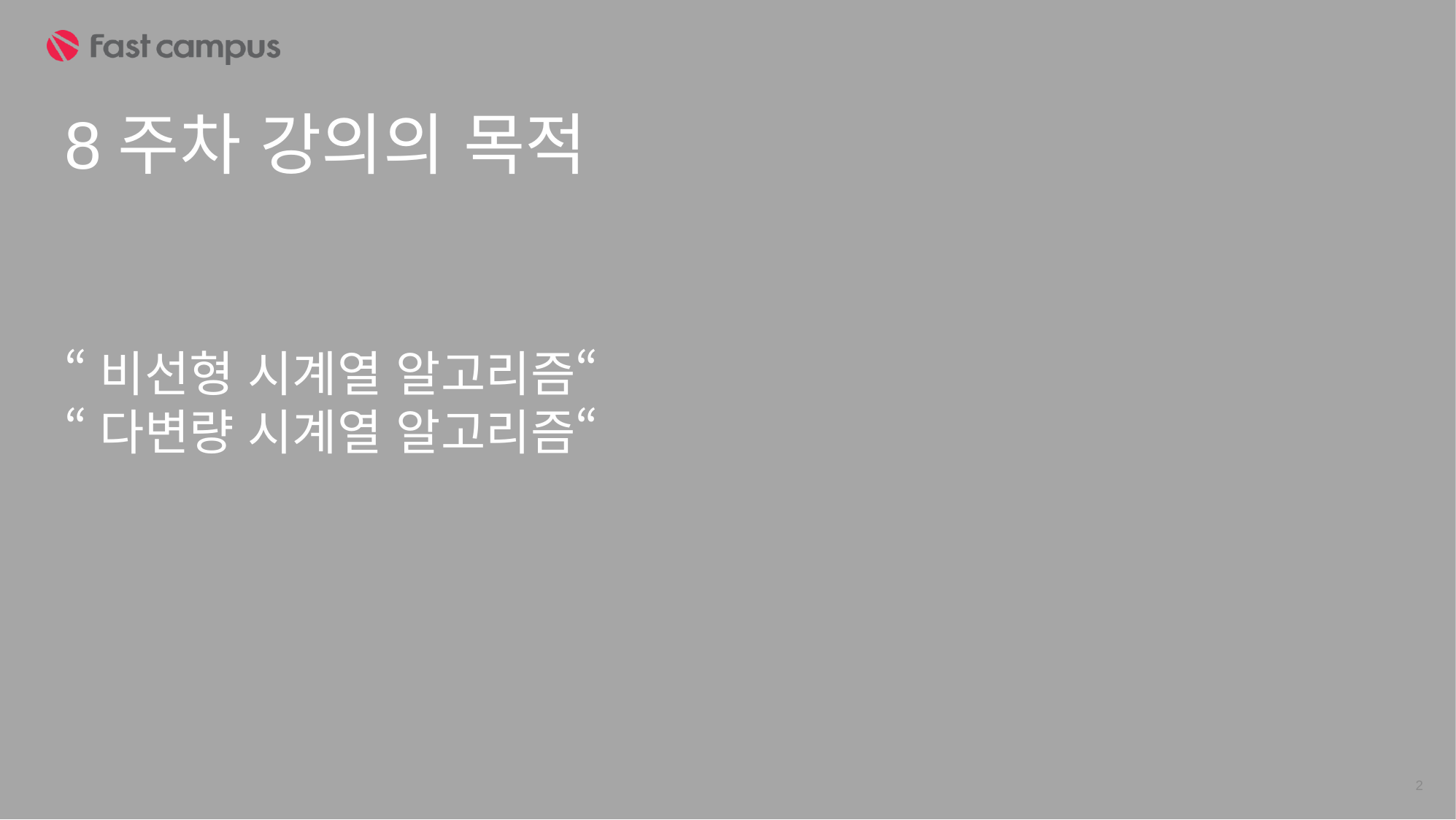

8주차 강의의 목적

“비선형 시계열 알고리즘“
“다변량 시계열 알고리즘“
2